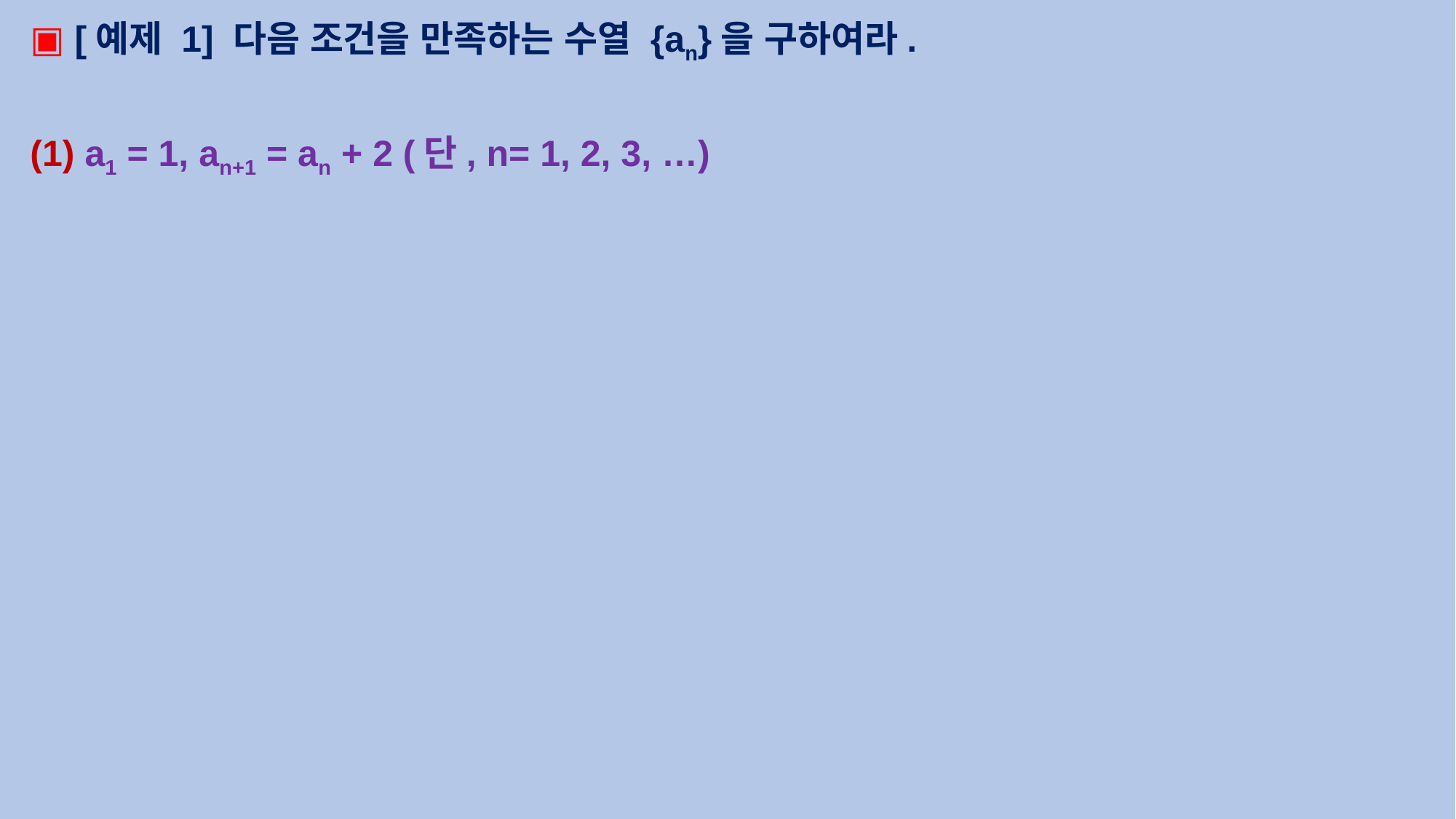

▣ [예제 1] 다음 조건을 만족하는 수열 {an}을 구하여라.

(1) a1 = 1, an+1 = an + 2 (단, n= 1, 2, 3, …)